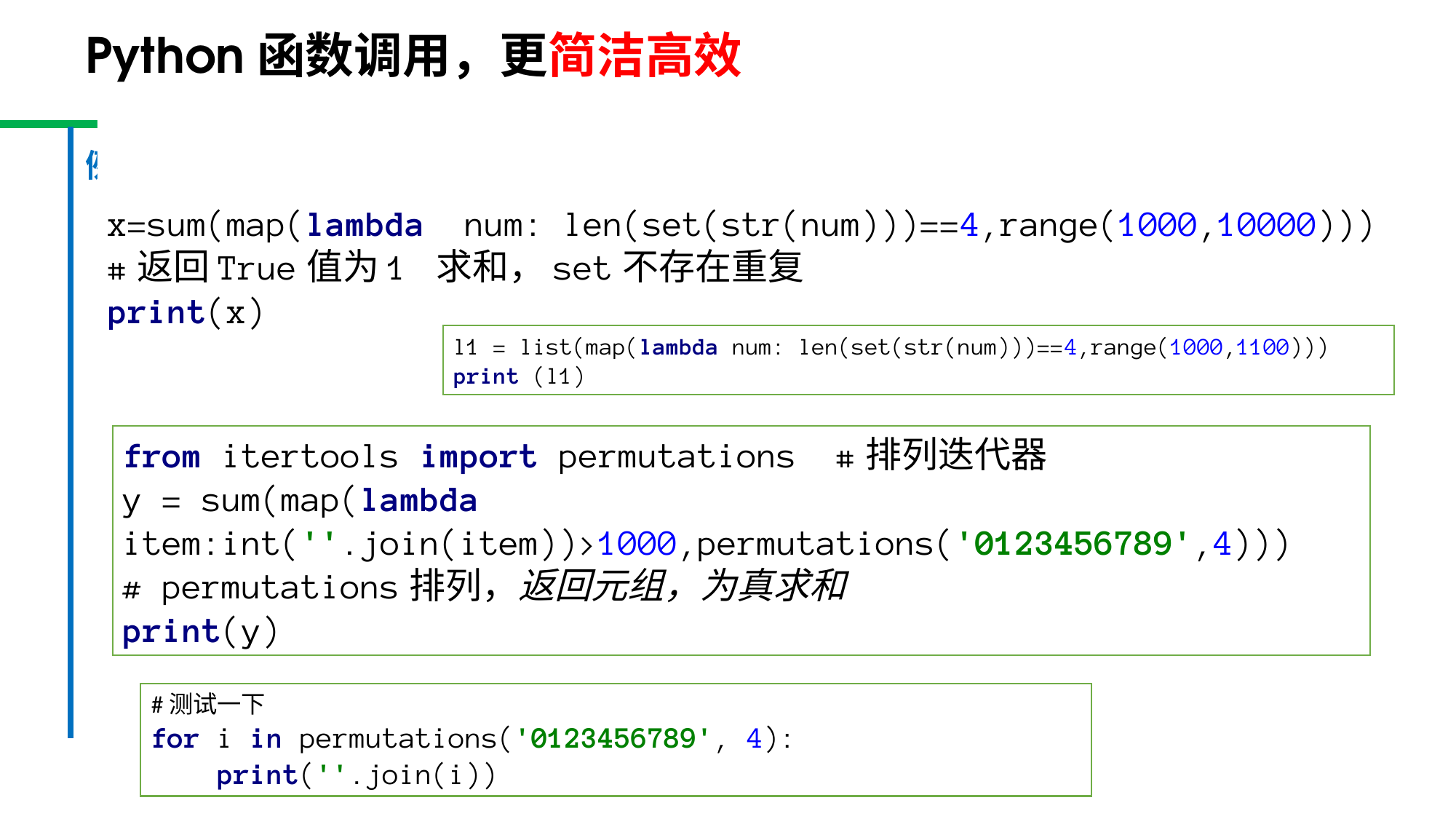

Python函数调用，更简洁高效
# 例：统计各位数字互不相同的四位数的个数
x=sum(map(lambda  num: len(set(str(num)))==4,range(1000,10000)))
#返回True值为1 求和，set不存在重复
print(x)
l1 = list(map(lambda num: len(set(str(num)))==4,range(1000,1100)))
print (l1)
from itertools import permutations  #排列迭代器
y = sum(map(lambda item:int(''.join(item))>1000,permutations('0123456789',4)))
# permutations排列，返回元组，为真求和 print(y)
#测试一下
for i in permutations('0123456789', 4):
    print(''.join(i))